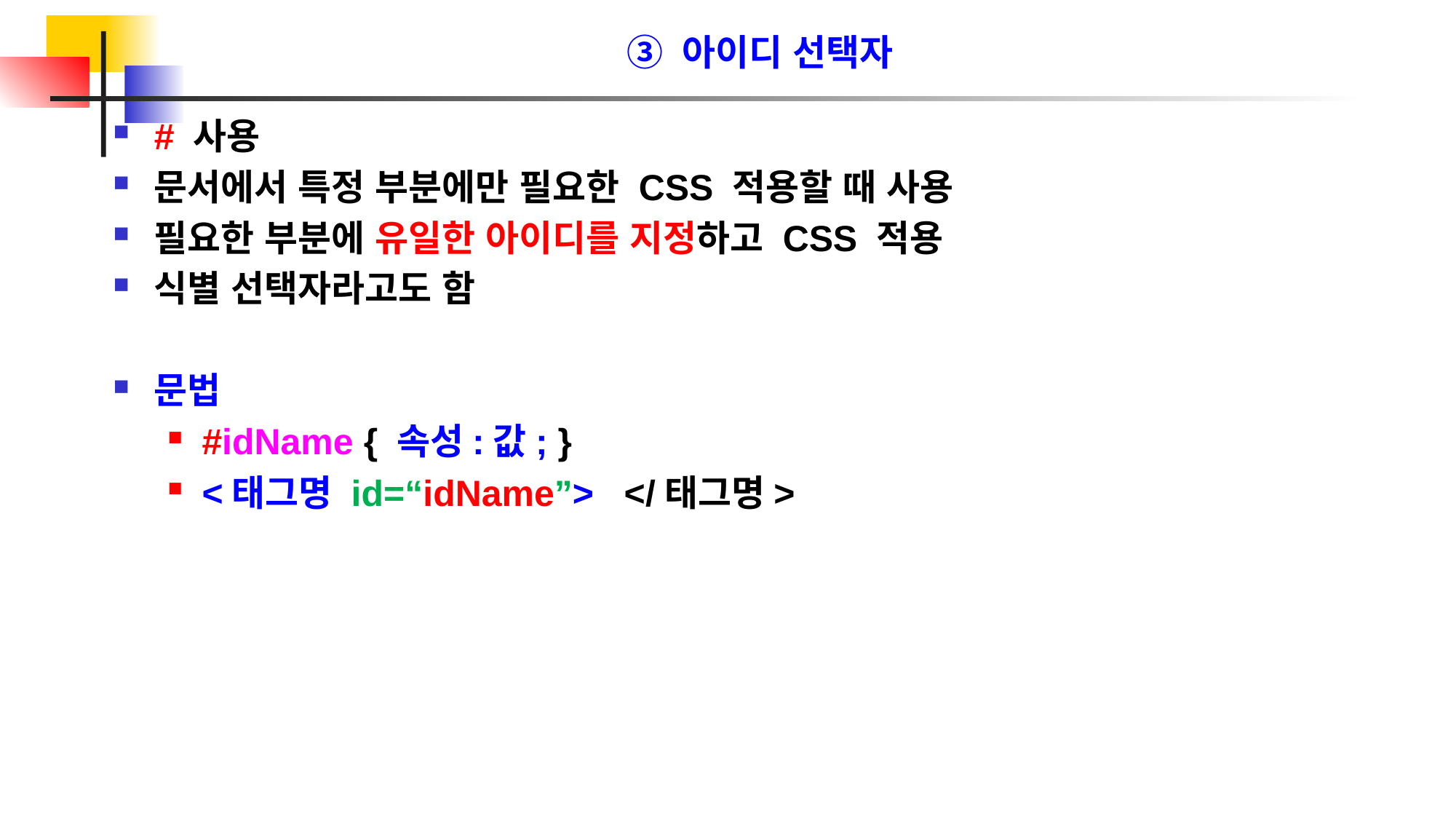

③ 아이디 선택자
# 사용
문서에서 특정 부분에만 필요한 CSS 적용할 때 사용
필요한 부분에 유일한 아이디를 지정하고 CSS 적용
식별 선택자라고도 함

문법
#idName { 속성:값; }
<태그명 id=“idName”>   </태그명>